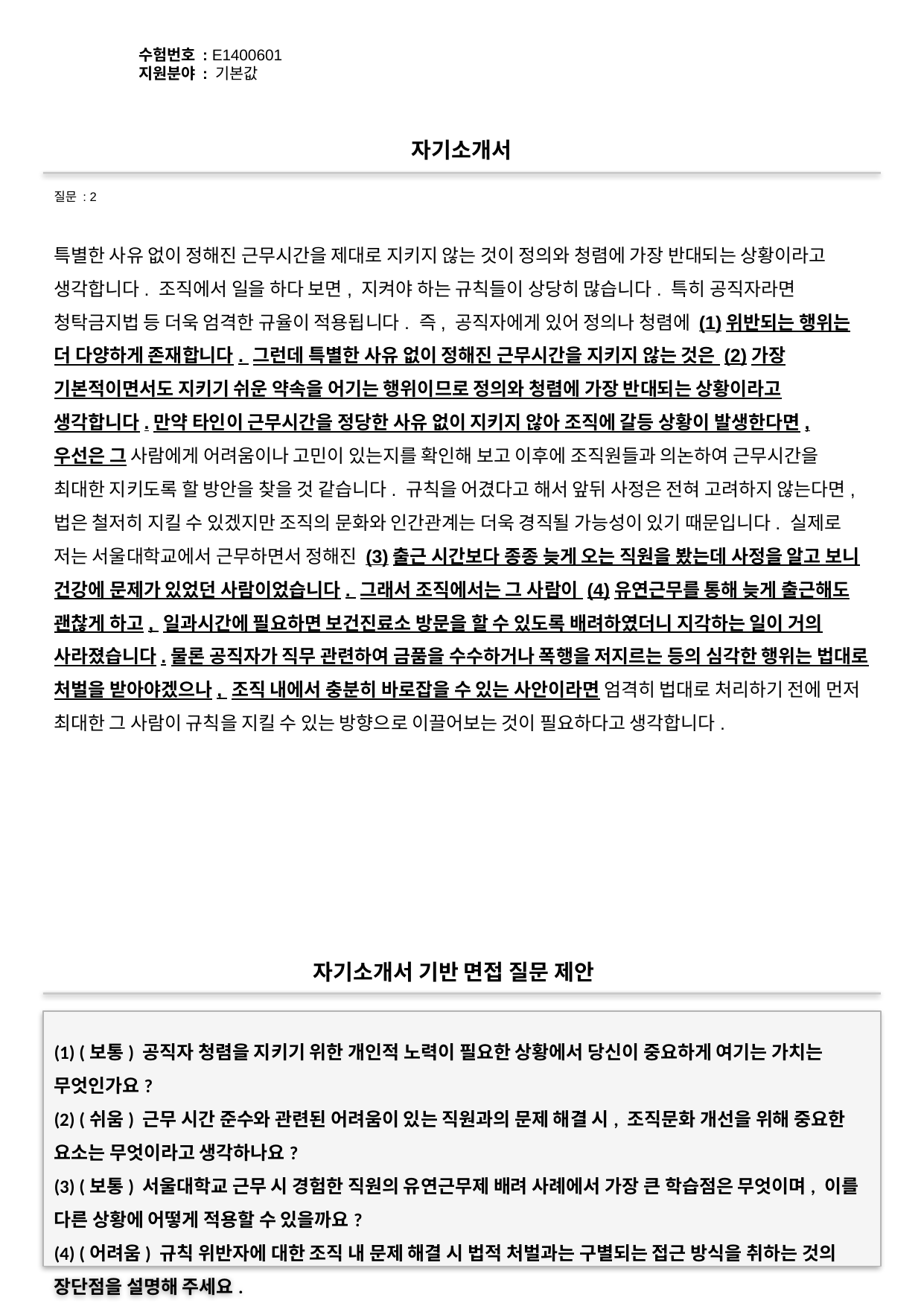

수험번호 : E1400601
지원분야 : 기본값
#

자기소개서

질문 : 2

특별한 사유 없이 정해진 근무시간을 제대로 지키지 않는 것이 정의와 청렴에 가장 반대되는 상황이라고 생각합니다. 조직에서 일을 하다 보면, 지켜야 하는 규칙들이 상당히 많습니다. 특히 공직자라면 청탁금지법 등 더욱 엄격한 규율이 적용됩니다. 즉, 공직자에게 있어 정의나 청렴에 (1)위반되는 행위는 더 다양하게 존재합니다. 그런데 특별한 사유 없이 정해진 근무시간을 지키지 않는 것은 (2)가장 기본적이면서도 지키기 쉬운 약속을 어기는 행위이므로 정의와 청렴에 가장 반대되는 상황이라고 생각합니다.만약 타인이 근무시간을 정당한 사유 없이 지키지 않아 조직에 갈등 상황이 발생한다면, 우선은 그 사람에게 어려움이나 고민이 있는지를 확인해 보고 이후에 조직원들과 의논하여 근무시간을 최대한 지키도록 할 방안을 찾을 것 같습니다. 규칙을 어겼다고 해서 앞뒤 사정은 전혀 고려하지 않는다면, 법은 철저히 지킬 수 있겠지만 조직의 문화와 인간관계는 더욱 경직될 가능성이 있기 때문입니다. 실제로 저는 서울대학교에서 근무하면서 정해진 (3)출근 시간보다 종종 늦게 오는 직원을 봤는데 사정을 알고 보니 건강에 문제가 있었던 사람이었습니다. 그래서 조직에서는 그 사람이 (4)유연근무를 통해 늦게 출근해도 괜찮게 하고, 일과시간에 필요하면 보건진료소 방문을 할 수 있도록 배려하였더니 지각하는 일이 거의 사라졌습니다.물론 공직자가 직무 관련하여 금품을 수수하거나 폭행을 저지르는 등의 심각한 행위는 법대로 처벌을 받아야겠으나, 조직 내에서 충분히 바로잡을 수 있는 사안이라면 엄격히 법대로 처리하기 전에 먼저 최대한 그 사람이 규칙을 지킬 수 있는 방향으로 이끌어보는 것이 필요하다고 생각합니다.

자기소개서 기반 면접 질문 제안

(1) (보통) 공직자 청렴을 지키기 위한 개인적 노력이 필요한 상황에서 당신이 중요하게 여기는 가치는 무엇인가요?
(2) (쉬움) 근무 시간 준수와 관련된 어려움이 있는 직원과의 문제 해결 시, 조직문화 개선을 위해 중요한 요소는 무엇이라고 생각하나요?
(3) (보통) 서울대학교 근무 시 경험한 직원의 유연근무제 배려 사례에서 가장 큰 학습점은 무엇이며, 이를 다른 상황에 어떻게 적용할 수 있을까요?
(4) (어려움) 규칙 위반자에 대한 조직 내 문제 해결 시 법적 처벌과는 구별되는 접근 방식을 취하는 것의 장단점을 설명해 주세요.